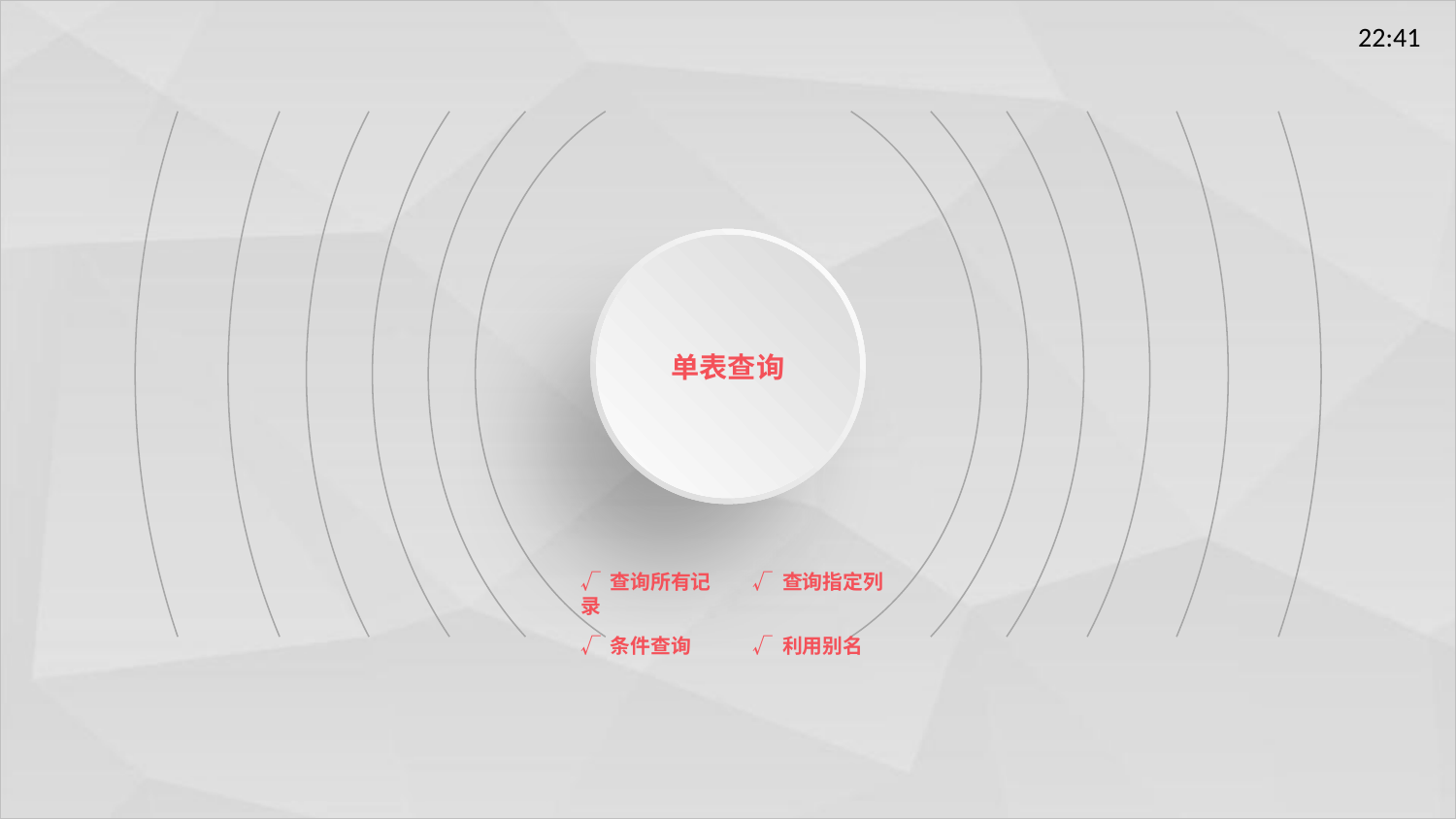

单表查询
√ 查询所有记录
√ 查询指定列
√ 条件查询
√ 利用别名